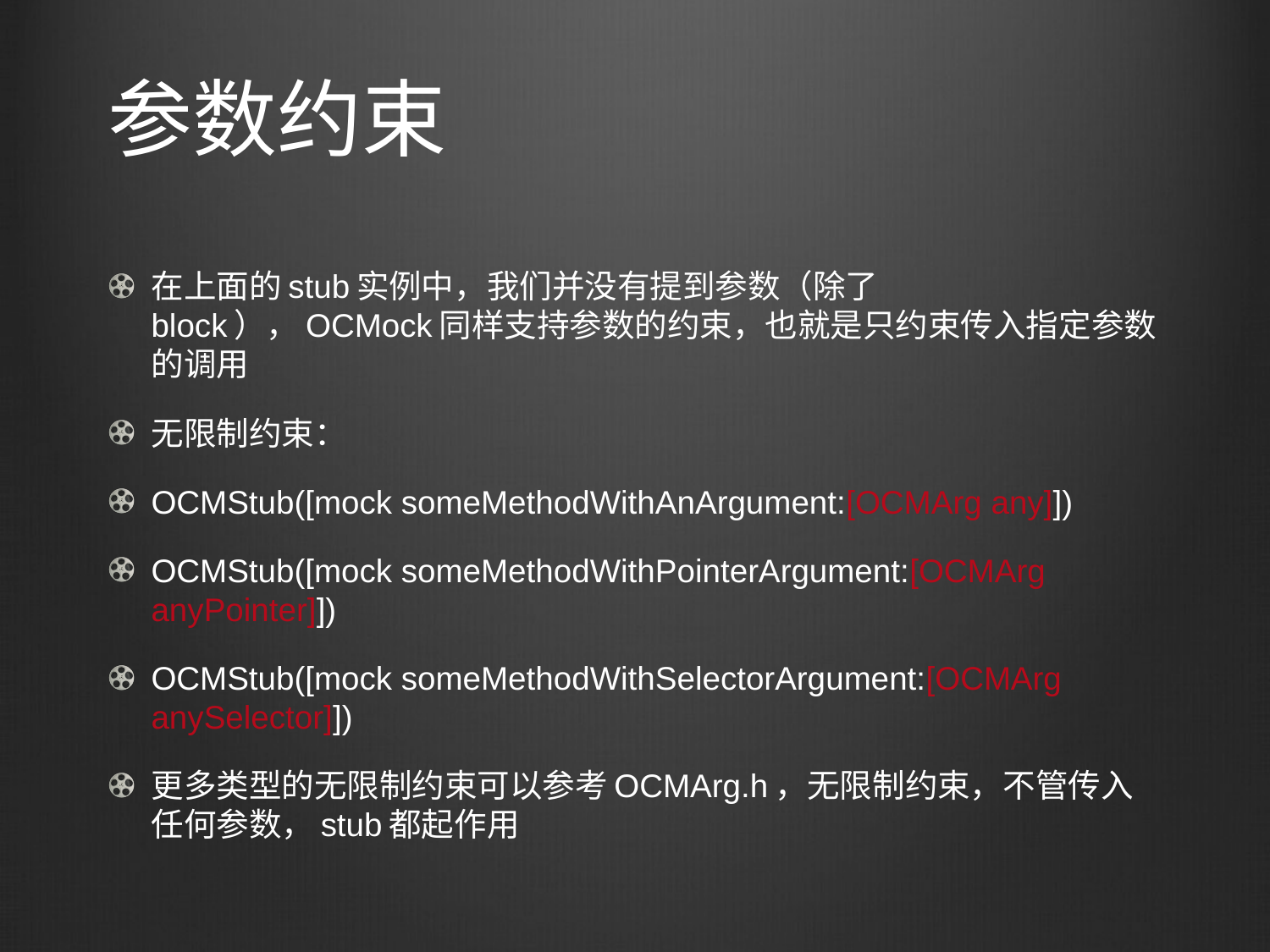

# 参数约束
在上面的stub实例中，我们并没有提到参数（除了block），OCMock同样支持参数的约束，也就是只约束传入指定参数的调用
无限制约束：
OCMStub([mock someMethodWithAnArgument:[OCMArg any]])
OCMStub([mock someMethodWithPointerArgument:[OCMArg anyPointer]])
OCMStub([mock someMethodWithSelectorArgument:[OCMArg anySelector]])
更多类型的无限制约束可以参考OCMArg.h，无限制约束，不管传入任何参数，stub都起作用